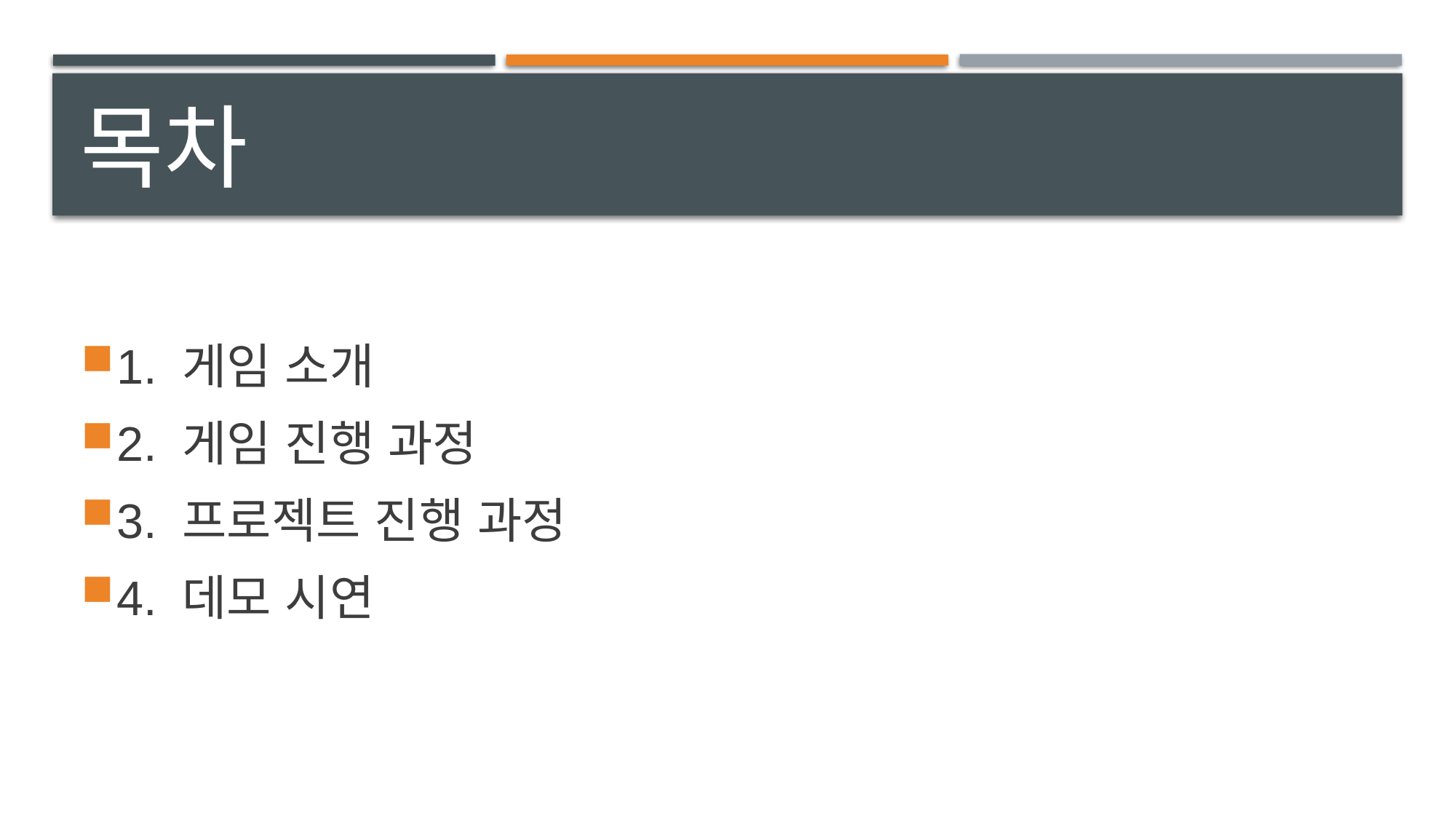

# 목차
1. 게임 소개
2. 게임 진행 과정
3. 프로젝트 진행 과정
4. 데모 시연